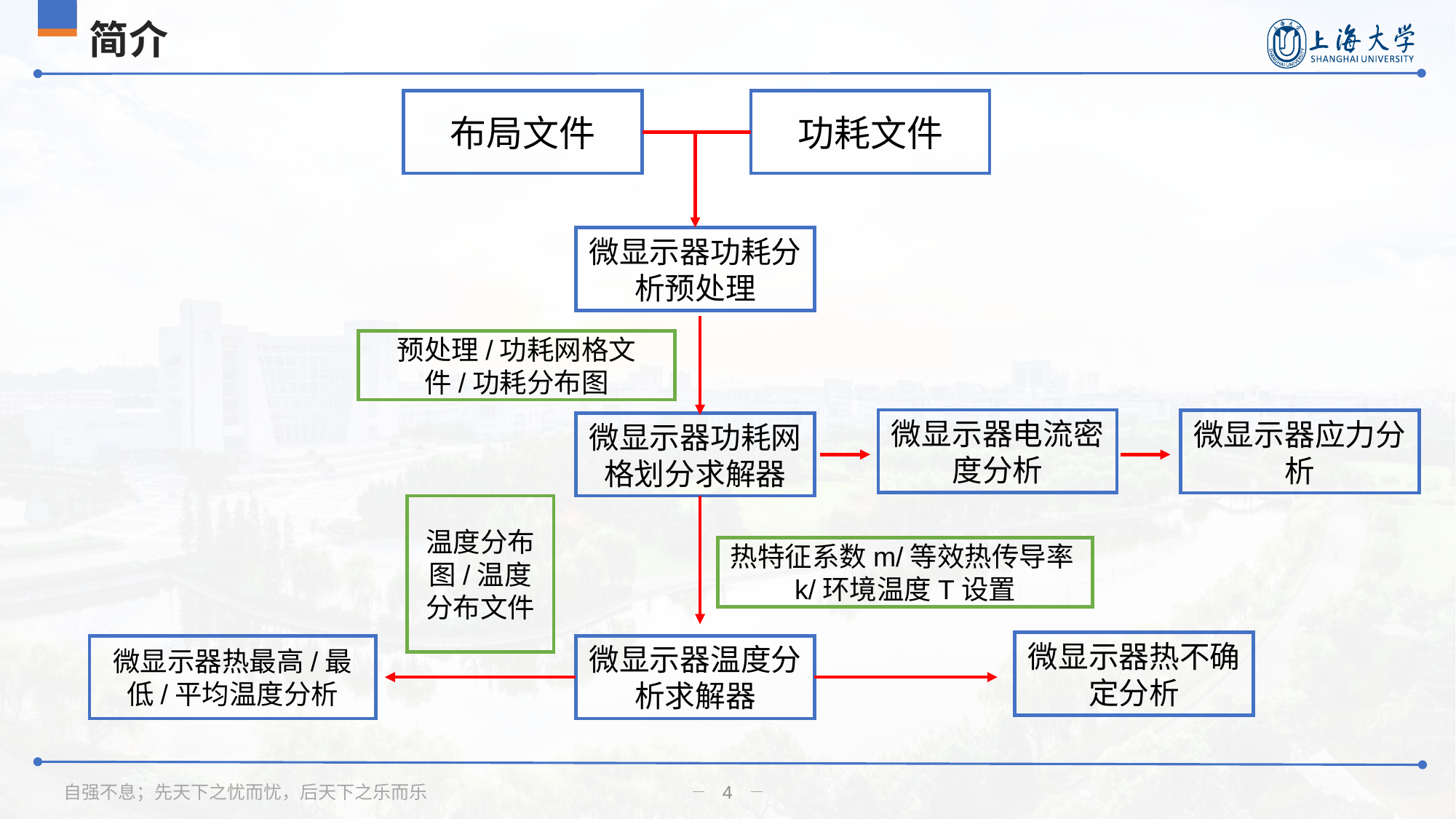

# 简介
布局文件
功耗文件
微显示器功耗分析预处理
预处理/功耗网格文件/功耗分布图
微显示器电流密度分析
微显示器应力分析
微显示器功耗网格划分求解器
温度分布图/温度分布文件
热特征系数m/等效热传导率k/环境温度T设置
微显示器热不确定分析
微显示器热最高/最低/平均温度分析
微显示器温度分析求解器
4